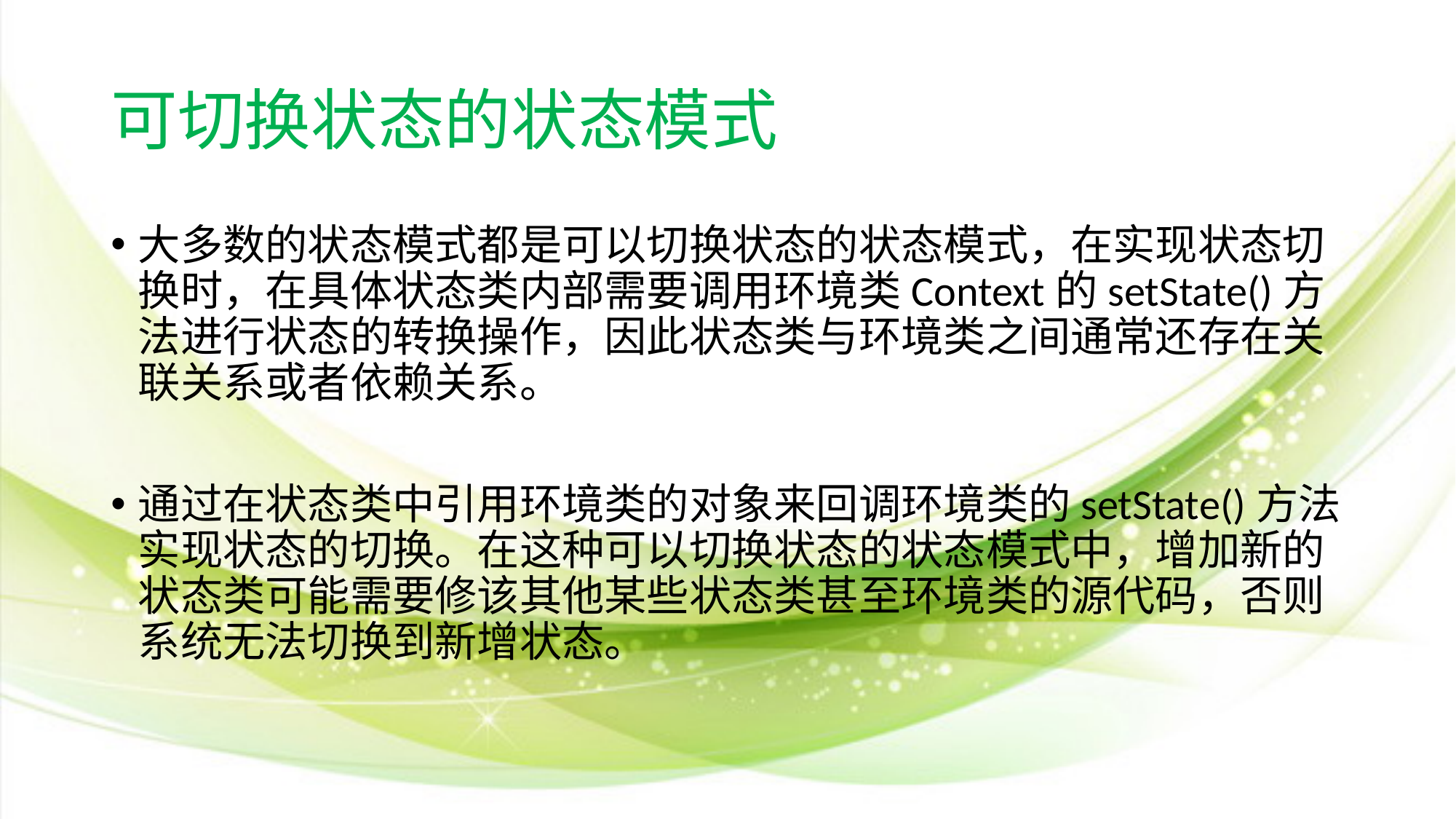

# 可切换状态的状态模式
大多数的状态模式都是可以切换状态的状态模式，在实现状态切换时，在具体状态类内部需要调用环境类Context的setState()方法进行状态的转换操作，因此状态类与环境类之间通常还存在关联关系或者依赖关系。

通过在状态类中引用环境类的对象来回调环境类的setState()方法实现状态的切换。在这种可以切换状态的状态模式中，增加新的状态类可能需要修该其他某些状态类甚至环境类的源代码，否则系统无法切换到新增状态。